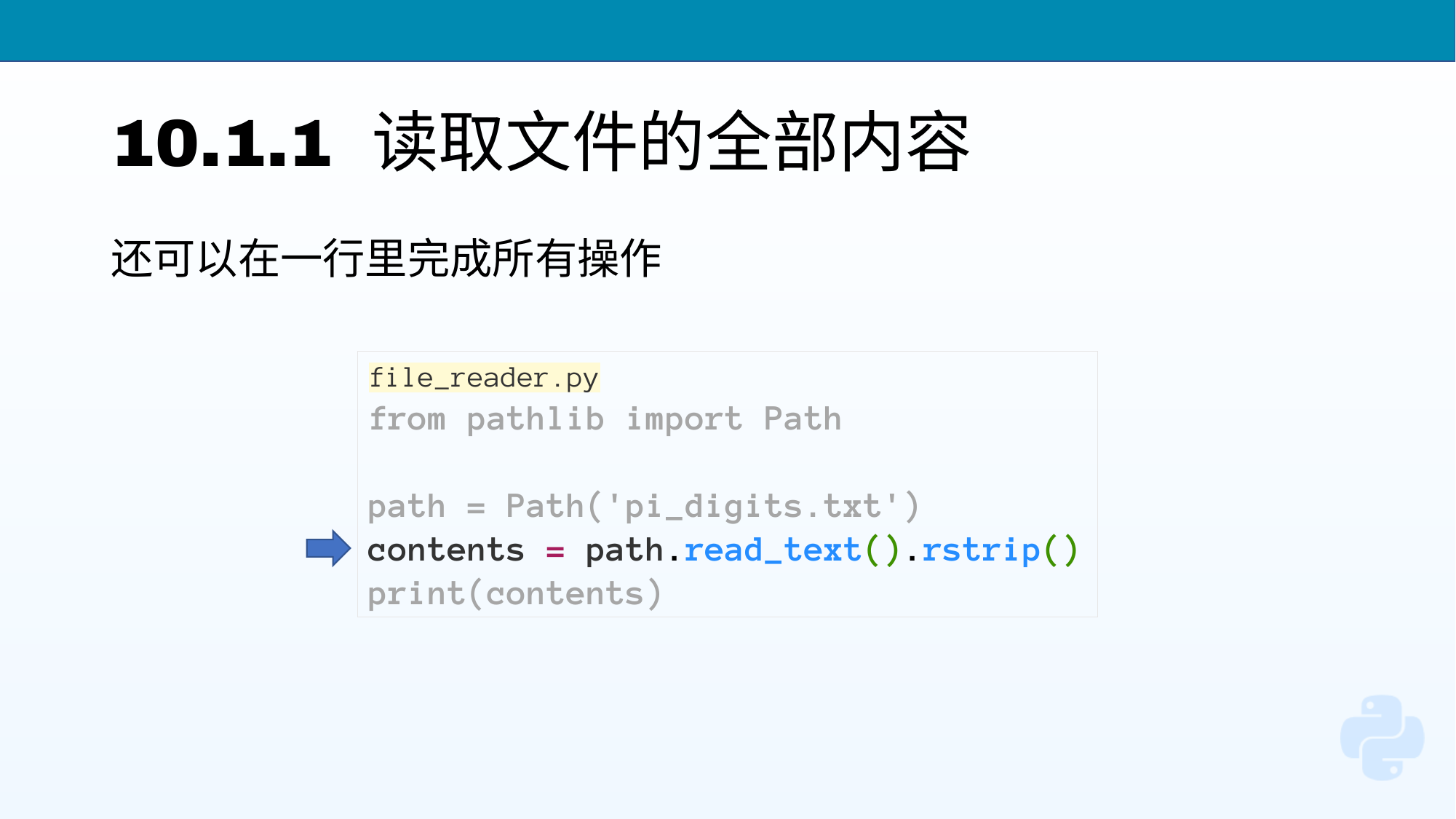

# 10.1.1 读取文件的全部内容
还可以在一行里完成所有操作

file_reader.py
from pathlib import Path
path = Path('pi_digits.txt')
contents = path.read_text().rstrip()
print(contents)